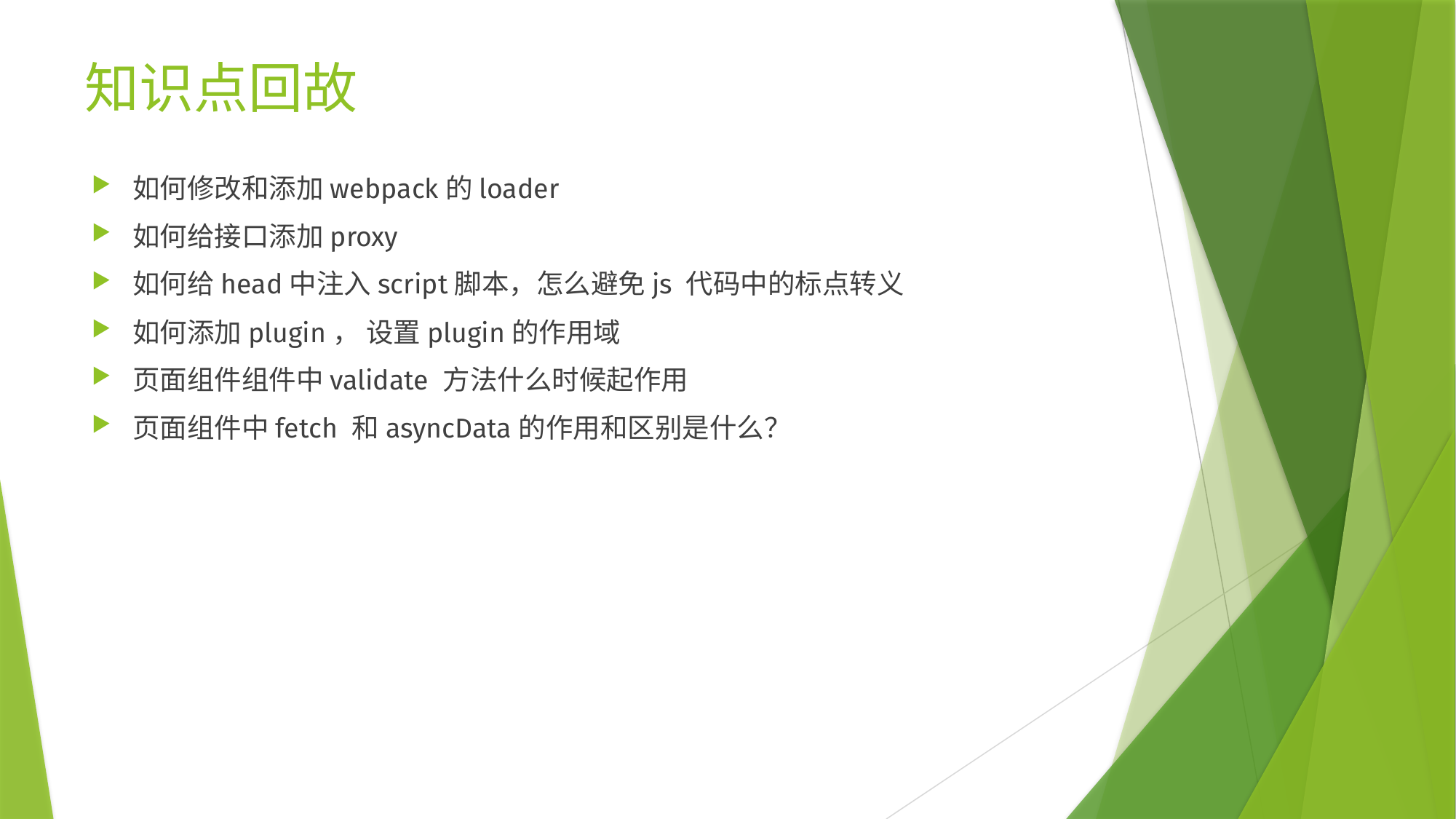

知识点回故
如何修改和添加webpack的loader
如何给接口添加proxy
如何给head中注入script脚本，怎么避免js 代码中的标点转义
如何添加plugin， 设置plugin的作用域
页面组件组件中validate 方法什么时候起作用
页面组件中fetch 和asyncData的作用和区别是什么？